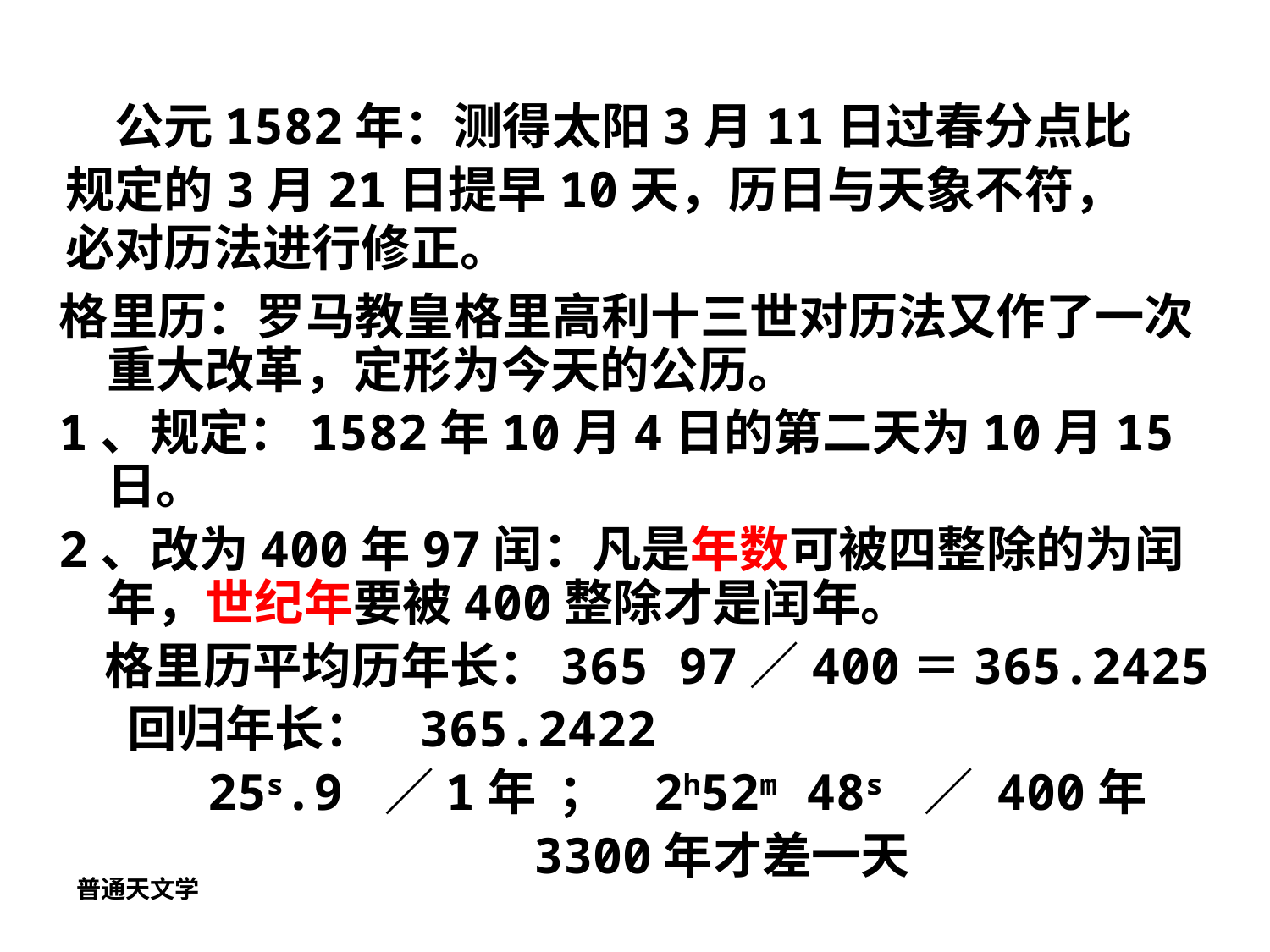

# 公元1582年：测得太阳3月11日过春分点比规定的3月21日提早10天，历日与天象不符，必对历法进行修正。
格里历：罗马教皇格里高利十三世对历法又作了一次重大改革，定形为今天的公历。
1、规定：1582年10月4日的第二天为10月15日。
2、改为400年97闰：凡是年数可被四整除的为闰年，世纪年要被400整除才是闰年。
   格里历平均历年长：365 97／400＝365.2425
     回归年长：   365.2422
     25s.9 ／1年  ；   2h52m 48s ／ 400年
                3300年才差一天
普通天文学